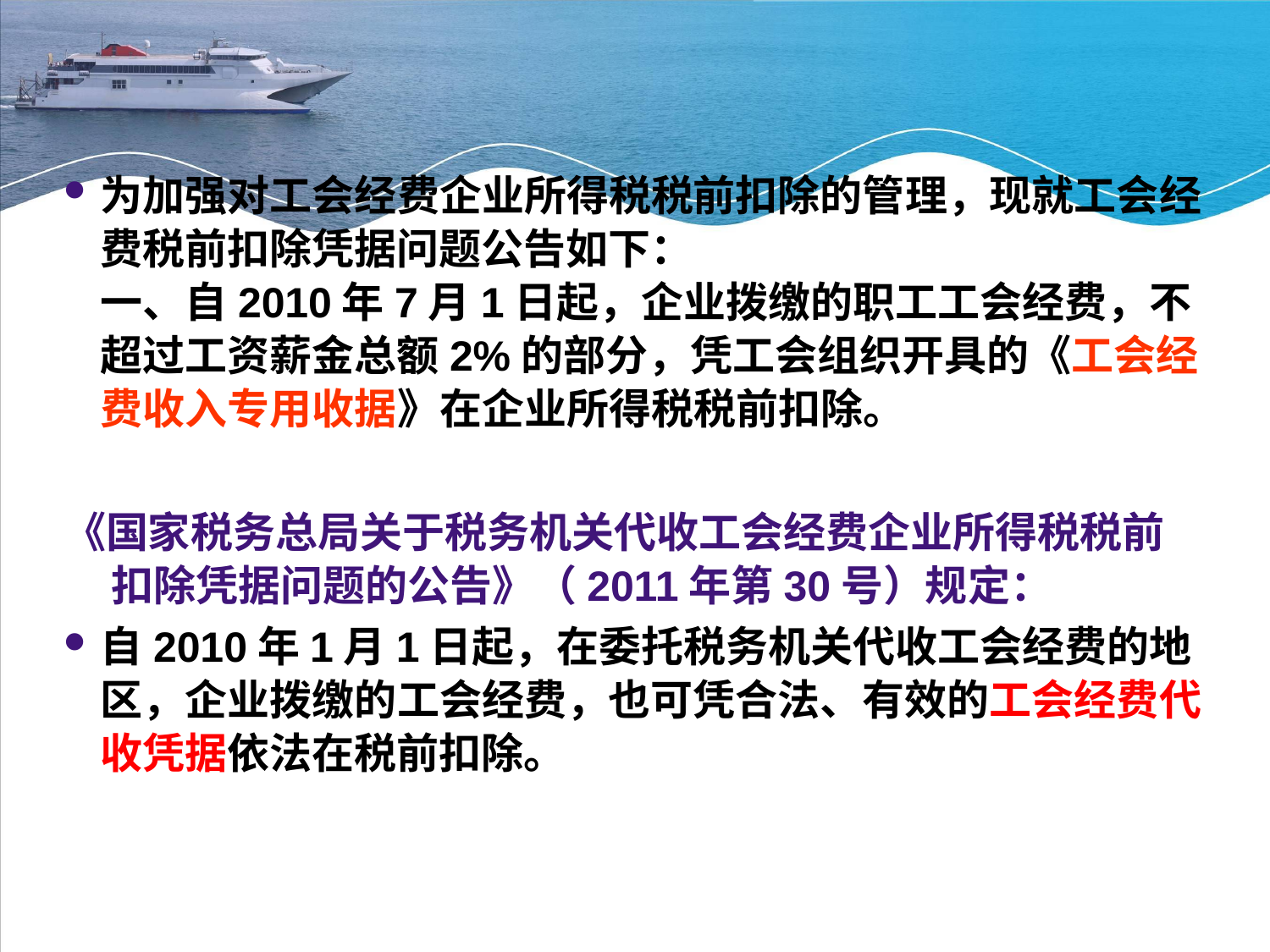

#
为加强对工会经费企业所得税税前扣除的管理，现就工会经费税前扣除凭据问题公告如下：
一、自2010年7月1日起，企业拨缴的职工工会经费，不超过工资薪金总额2%的部分，凭工会组织开具的《工会经费收入专用收据》在企业所得税税前扣除。

《国家税务总局关于税务机关代收工会经费企业所得税税前扣除凭据问题的公告》（2011年第30号）规定：
自2010年1月1日起，在委托税务机关代收工会经费的地区，企业拨缴的工会经费，也可凭合法、有效的工会经费代收凭据依法在税前扣除。